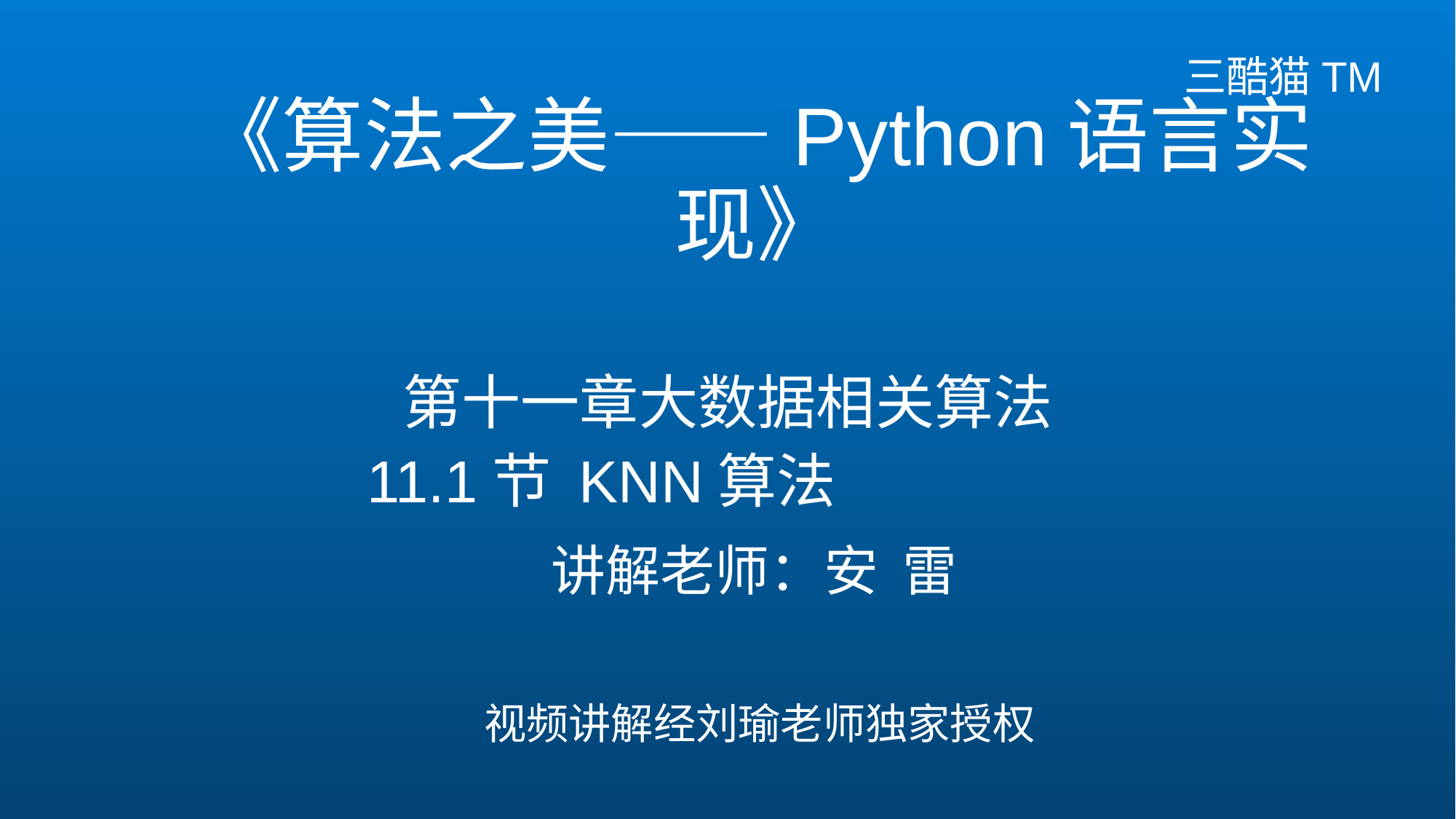

三酷猫TM
# 《算法之美——Python语言实现》
第十一章大数据相关算法
11.1节 KNN算法
 讲解老师：安  雷
视频讲解经刘瑜老师独家授权